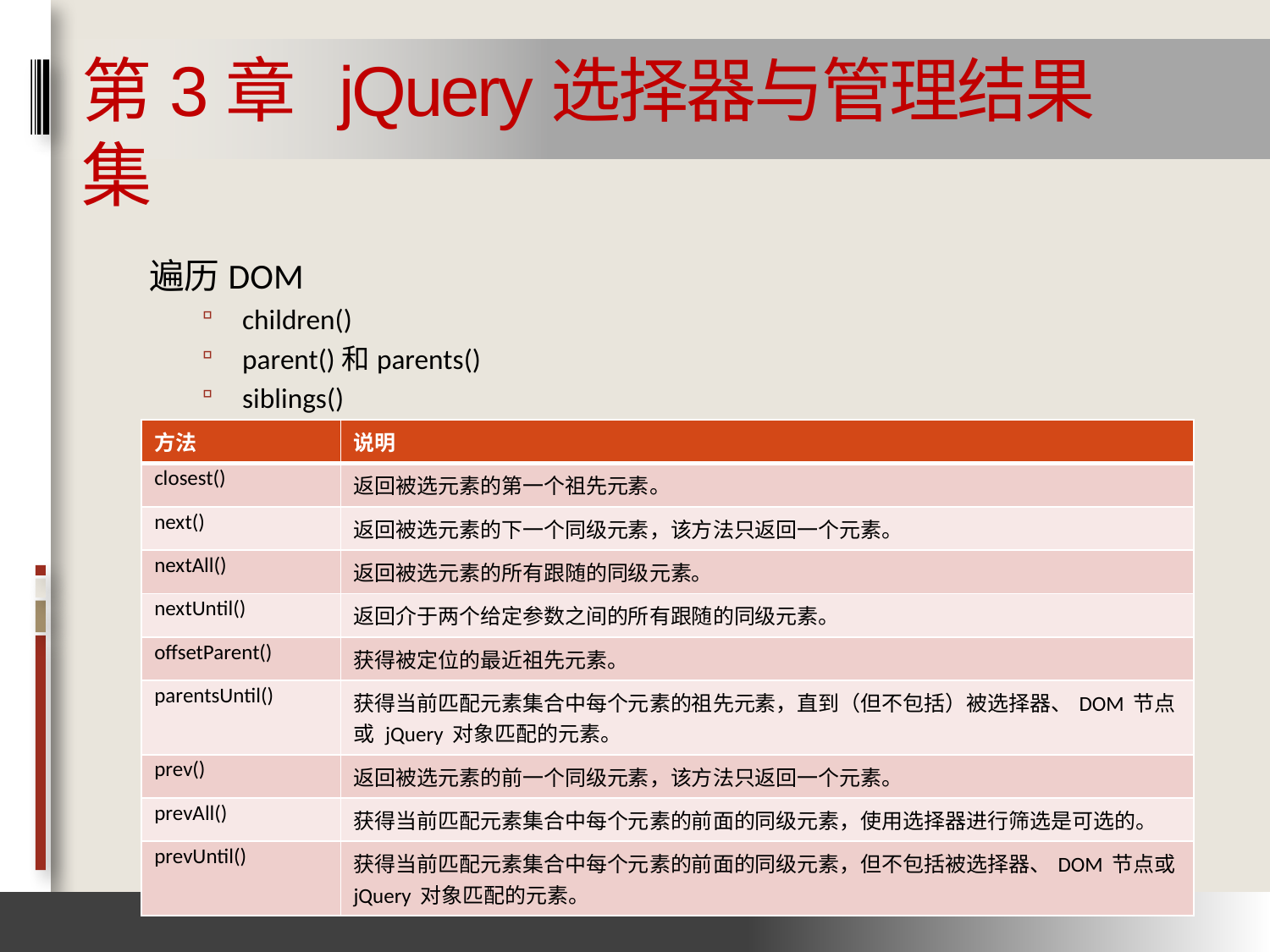

# 第3章  jQuery选择器与管理结果集
遍历DOM
children()
parent()和parents()
siblings()

| 方法 | 说明 |
| --- | --- |
| closest() | 返回被选元素的第一个祖先元素。 |
| next() | 返回被选元素的下一个同级元素，该方法只返回一个元素。 |
| nextAll() | 返回被选元素的所有跟随的同级元素。 |
| nextUntil() | 返回介于两个给定参数之间的所有跟随的同级元素。 |
| offsetParent() | 获得被定位的最近祖先元素。 |
| parentsUntil() | 获得当前匹配元素集合中每个元素的祖先元素，直到（但不包括）被选择器、DOM 节点或 jQuery 对象匹配的元素。 |
| prev() | 返回被选元素的前一个同级元素，该方法只返回一个元素。 |
| prevAll() | 获得当前匹配元素集合中每个元素的前面的同级元素，使用选择器进行筛选是可选的。 |
| prevUntil() | 获得当前匹配元素集合中每个元素的前面的同级元素，但不包括被选择器、DOM 节点或 jQuery 对象匹配的元素。 |